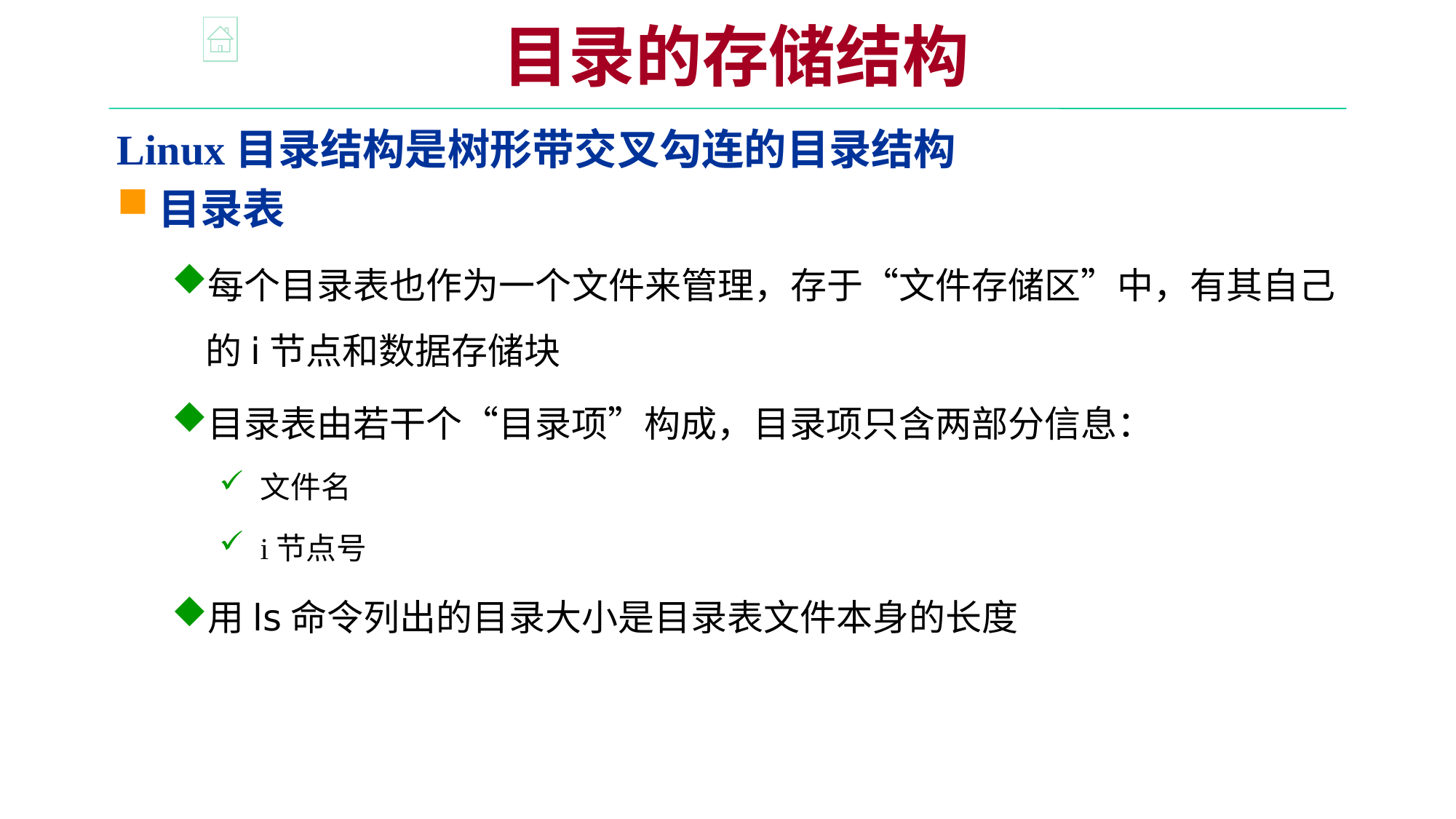

目录的存储结构

Linux目录结构是树形带交叉勾连的目录结构
目录表
每个目录表也作为一个文件来管理，存于“文件存储区”中，有其自己的i节点和数据存储块
目录表由若干个“目录项”构成，目录项只含两部分信息：
文件名
i节点号
用ls命令列出的目录大小是目录表文件本身的长度